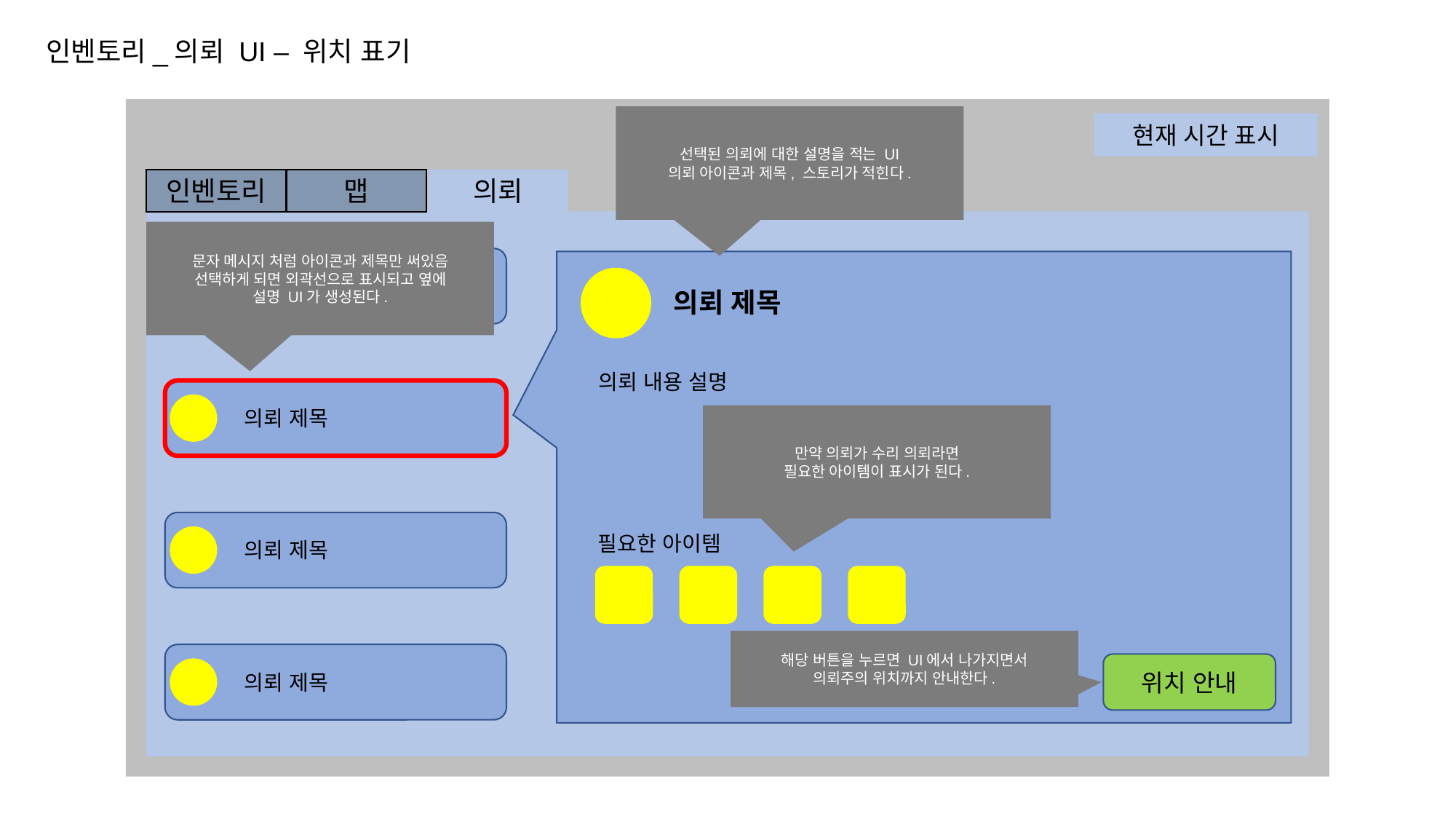

인벤토리_의뢰 UI – 위치 표기

선택된 의뢰에 대한 설명을 적는 UI
의뢰 아이콘과 제목, 스토리가 적힌다.
현재 시간 표시
인벤토리
맵
의뢰

문자 메시지 처럼 아이콘과 제목만 써있음
선택하게 되면 외곽선으로 표시되고 옆에
설명 UI가 생성된다.

의뢰 제목

의뢰 제목
의뢰 내용 설명

의뢰 제목
만약 의뢰가 수리 의뢰라면
필요한 아이템이 표시가 된다.

의뢰 제목
필요한 아이템

해당 버튼을 누르면 UI에서 나가지면서
의뢰주의 위치까지 안내한다.

의뢰 제목
위치 안내